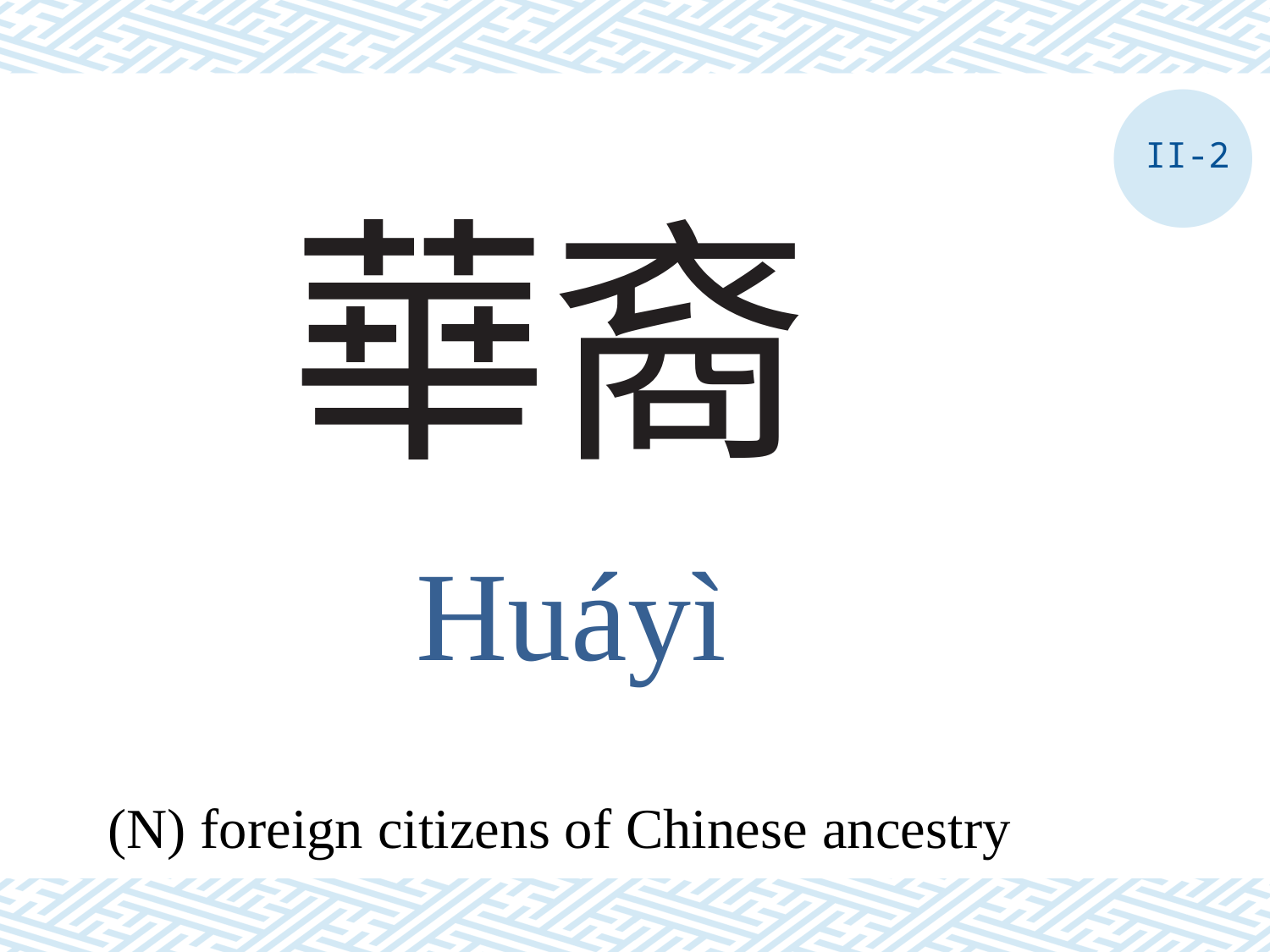

II-2

# 華裔
Huáyì
(N) foreign citizens of Chinese ancestry